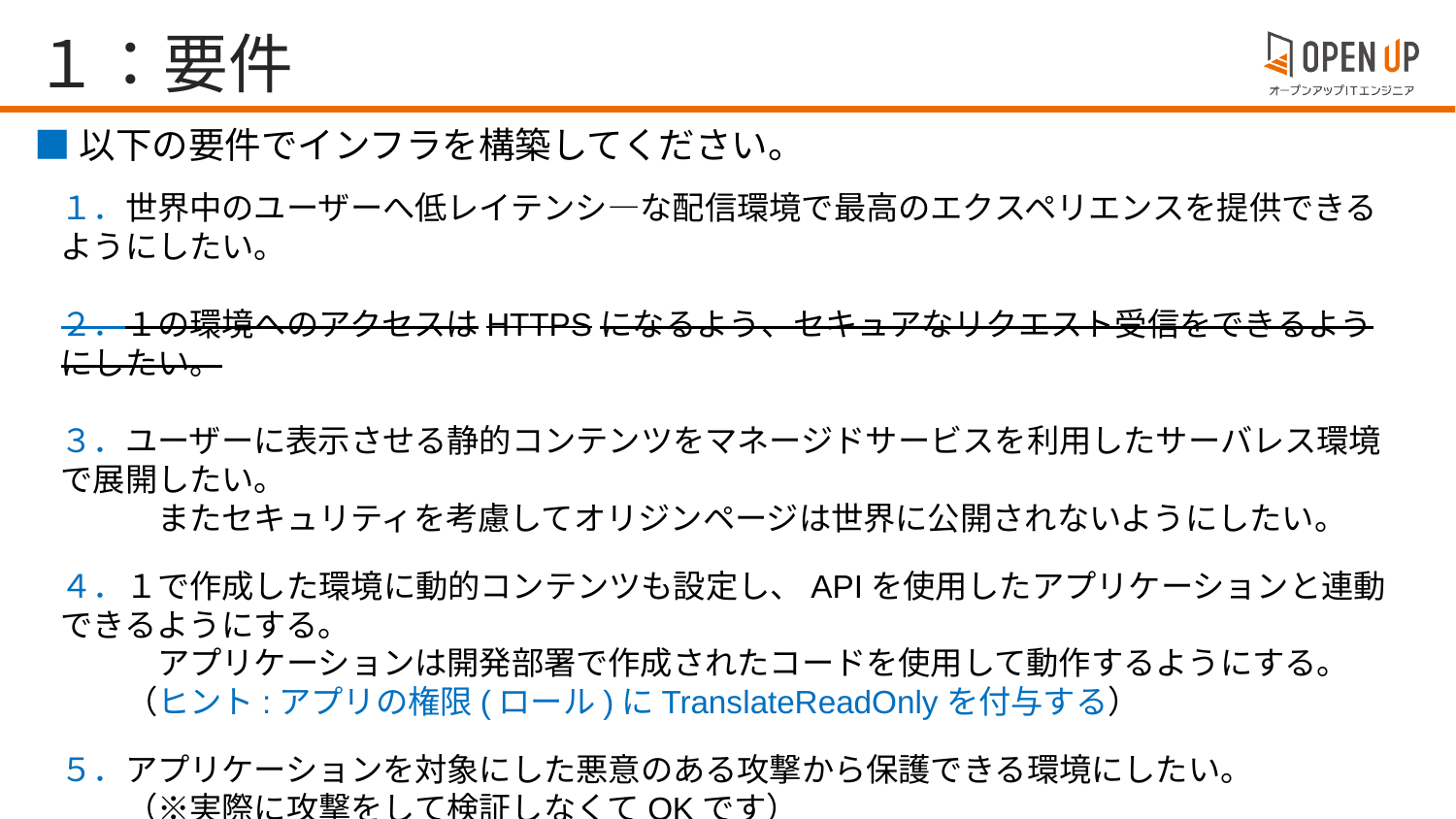

１：要件
■以下の要件でインフラを構築してください。
１．世界中のユーザーへ低レイテンシ―な配信環境で最高のエクスペリエンスを提供できるようにしたい。

２．１の環境へのアクセスはHTTPSになるよう、セキュアなリクエスト受信をできるようにしたい。

３．ユーザーに表示させる静的コンテンツをマネージドサービスを利用したサーバレス環境で展開したい。
　　　またセキュリティを考慮してオリジンページは世界に公開されないようにしたい。

４．１で作成した環境に動的コンテンツも設定し、APIを使用したアプリケーションと連動できるようにする。
　　　アプリケーションは開発部署で作成されたコードを使用して動作するようにする。
　　（ヒント:アプリの権限(ロール)にTranslateReadOnlyを付与する）

５．アプリケーションを対象にした悪意のある攻撃から保護できる環境にしたい。
　　（※実際に攻撃をして検証しなくてOKです）

６．上記の環境で構築し、webページの閲覧とアプリケーションが動作し、翻訳コンテンツが
　　　問題無く動くことを確認する。